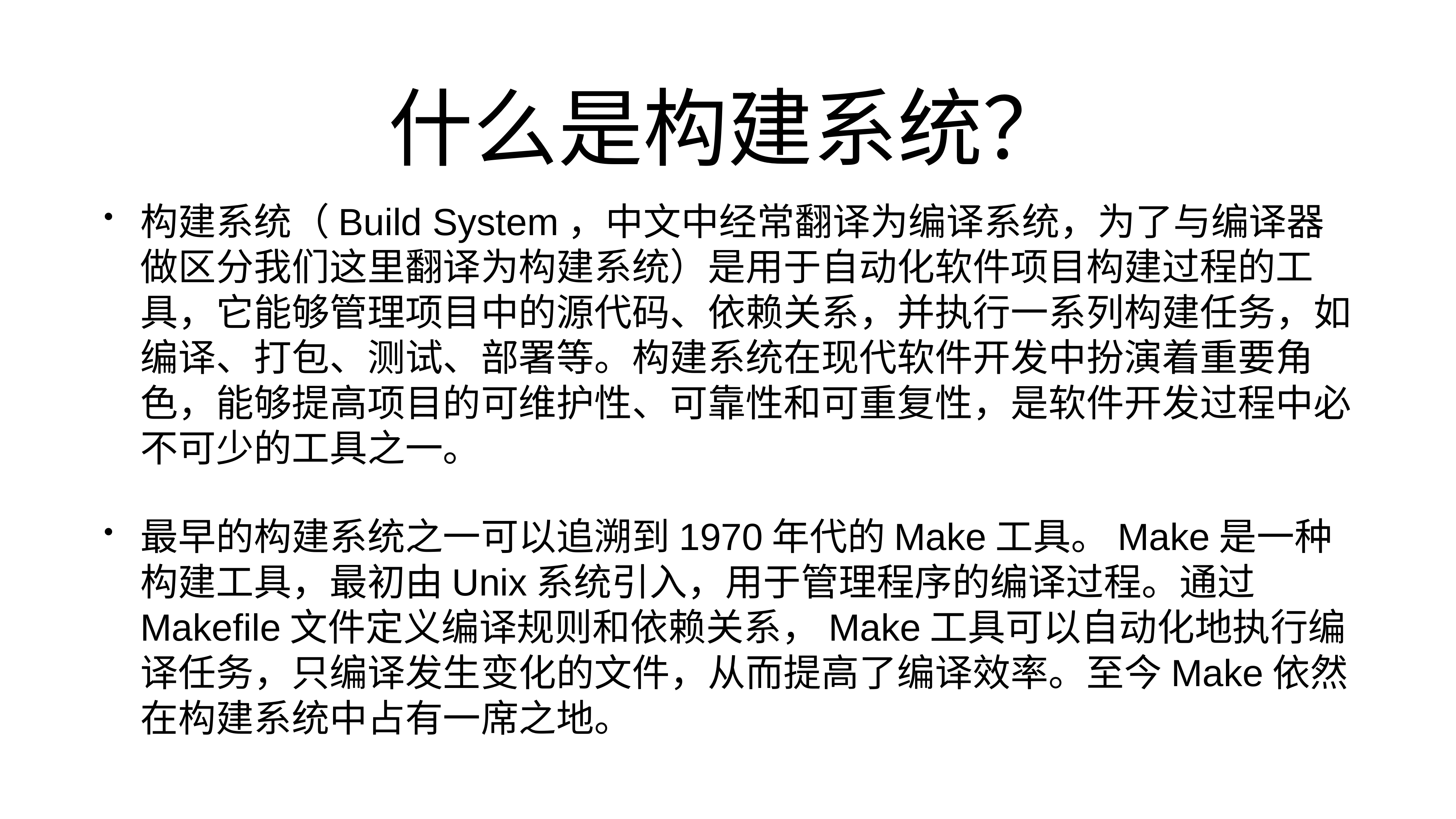

# 什么是构建系统？
构建系统（Build System，中文中经常翻译为编译系统，为了与编译器做区分我们这里翻译为构建系统）是用于自动化软件项目构建过程的工具，它能够管理项目中的源代码、依赖关系，并执行一系列构建任务，如编译、打包、测试、部署等。构建系统在现代软件开发中扮演着重要角色，能够提高项目的可维护性、可靠性和可重复性，是软件开发过程中必不可少的工具之一。
最早的构建系统之一可以追溯到1970年代的Make工具。Make是一种构建工具，最初由Unix系统引入，用于管理程序的编译过程。通过Makefile文件定义编译规则和依赖关系，Make工具可以自动化地执行编译任务，只编译发生变化的文件，从而提高了编译效率。至今Make依然在构建系统中占有一席之地。